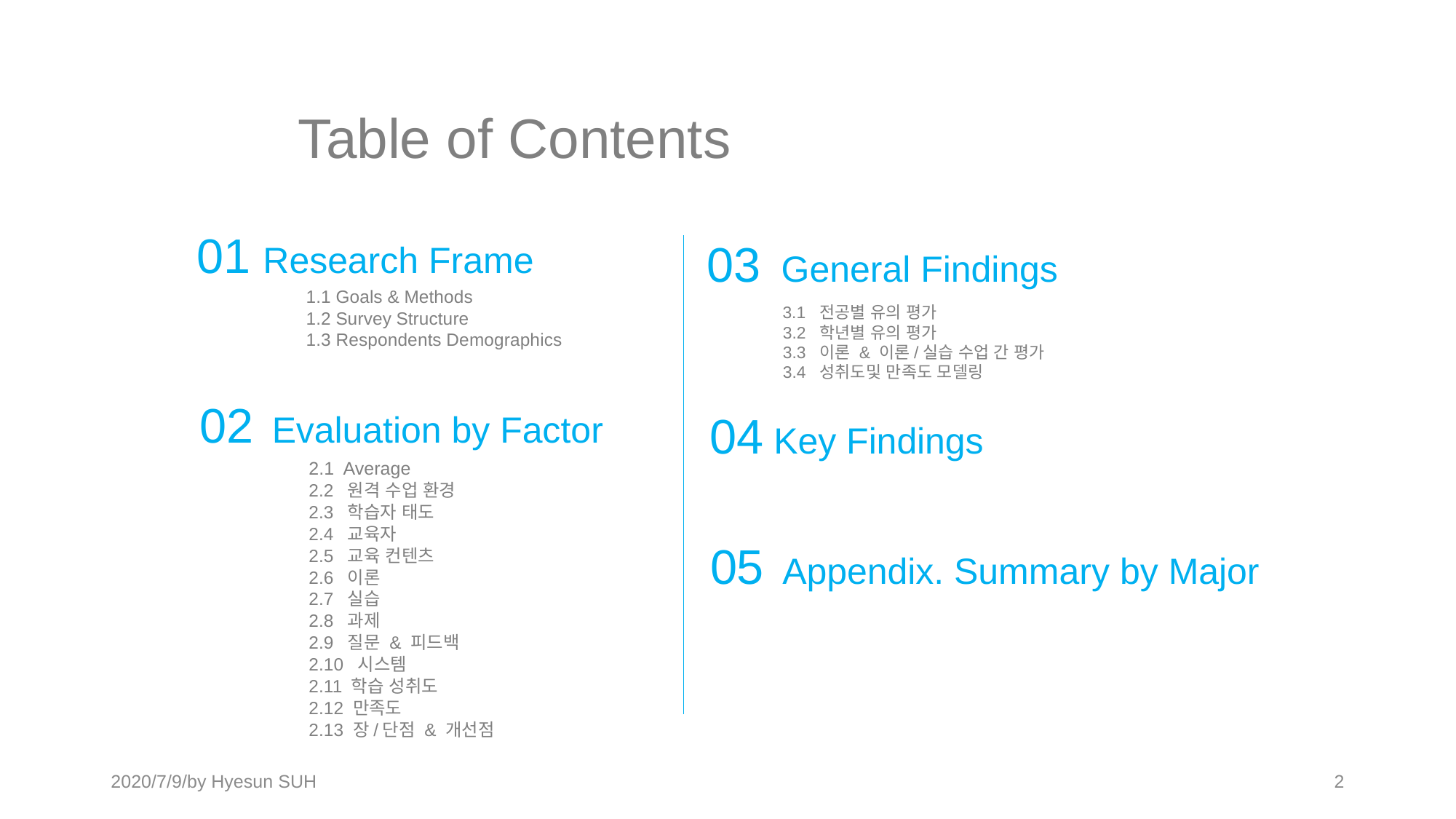

Table of Contents
03  General Findings
                3.1  전공별 유의 평가
                3.2  학년별 유의 평가
                3.3  이론 & 이론/실습 수업 간 평가
                3.4  성취도및 만족도 모델링
01 Research Frame
	1.1 Goals & Methods
	1.2 Survey Structure
	1.3 Respondents Demographics
02 Evaluation by Factor
	2.1  Average
	2.2  원격 수업 환경
	2.3  학습자 태도
	2.4  교육자
	2.5  교육 컨텐츠
	2.6  이론
	2.7  실습
	2.8  과제
	2.9  질문 & 피드백
	2.10  시스템
	2.11 학습 성취도
	2.12 만족도
	2.13 장/단점 & 개선점
04 Key Findings
05  Appendix. Summary by Major
2020/7/9/by Hyesun SUH
2